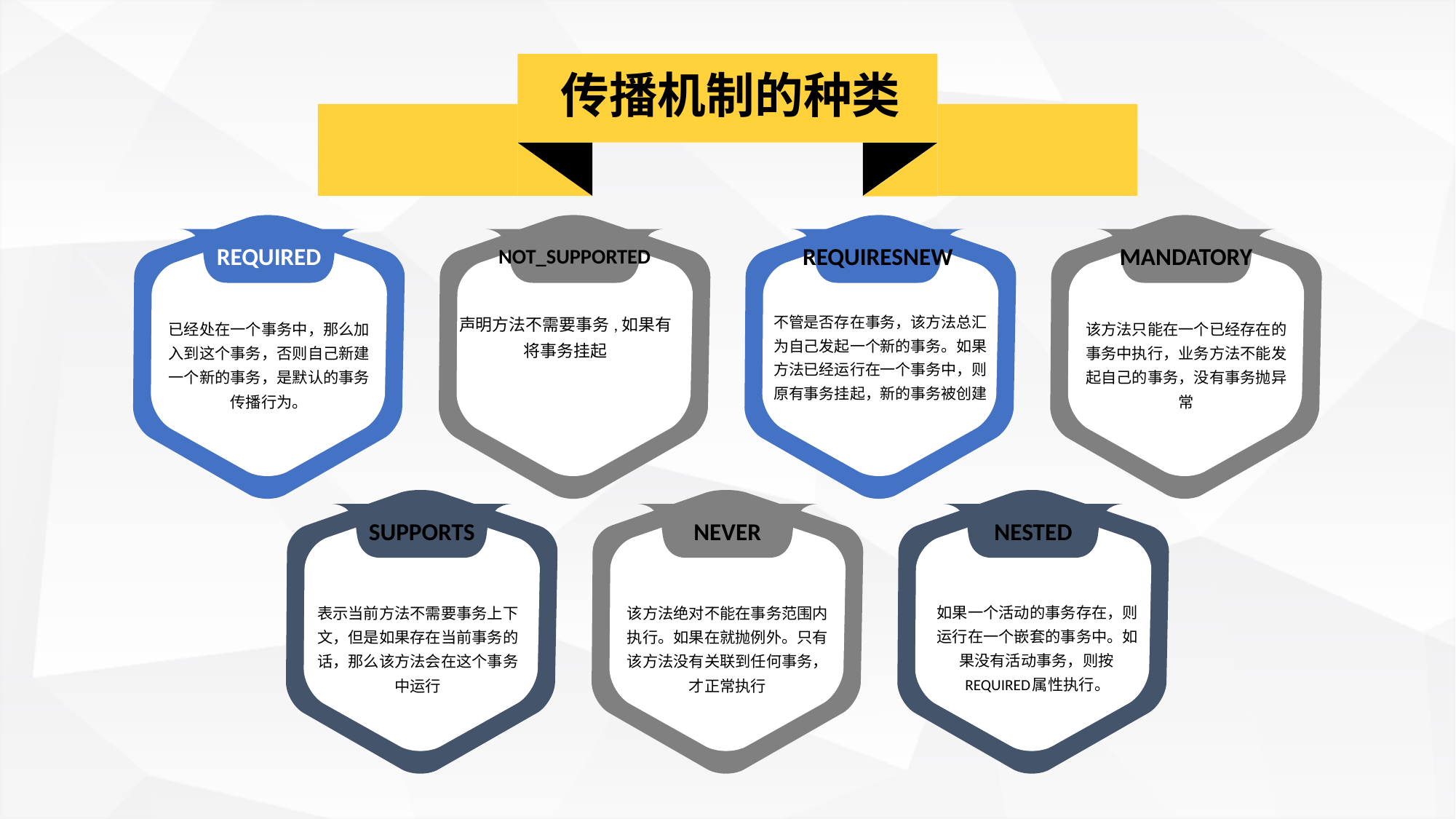

传播机制的种类

REQUIRED

已经处在一个事务中，那么加入到这个事务，否则自己新建一个新的事务，是默认的事务传播行为。

NOT_SUPPORTED

REQUIRESNEW

MANDATORY

SUPPORTS

NEVER

NESTED

不管是否存在事务，该方法总汇为自己发起一个新的事务。如果方法已经运行在一个事务中，则原有事务挂起，新的事务被创建
声明方法不需要事务,如果有将事务挂起
该方法只能在一个已经存在的事务中执行，业务方法不能发起自己的事务，没有事务抛异常
如果一个活动的事务存在，则运行在一个嵌套的事务中。如果没有活动事务，则按REQUIRED属性执行。
表示当前方法不需要事务上下文，但是如果存在当前事务的话，那么该方法会在这个事务中运行
该方法绝对不能在事务范围内执行。如果在就抛例外。只有该方法没有关联到任何事务，才正常执行